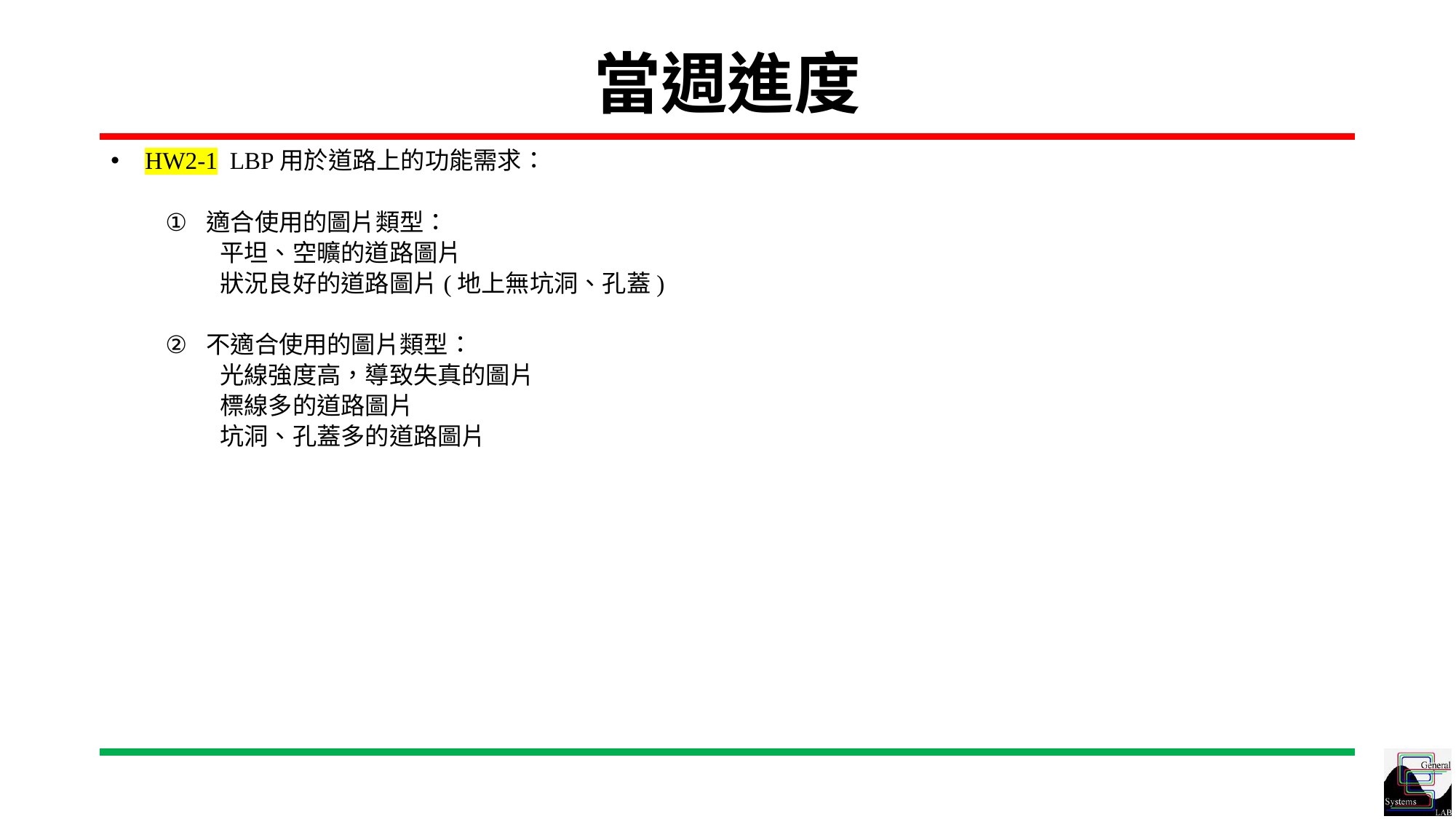

# 當週進度
HW2-1  LBP用於道路上的功能需求：

適合使用的圖片類型：
平坦、空曠的道路圖片
狀況良好的道路圖片(地上無坑洞、孔蓋)

不適合使用的圖片類型：
光線強度高，導致失真的圖片
標線多的道路圖片
坑洞、孔蓋多的道路圖片